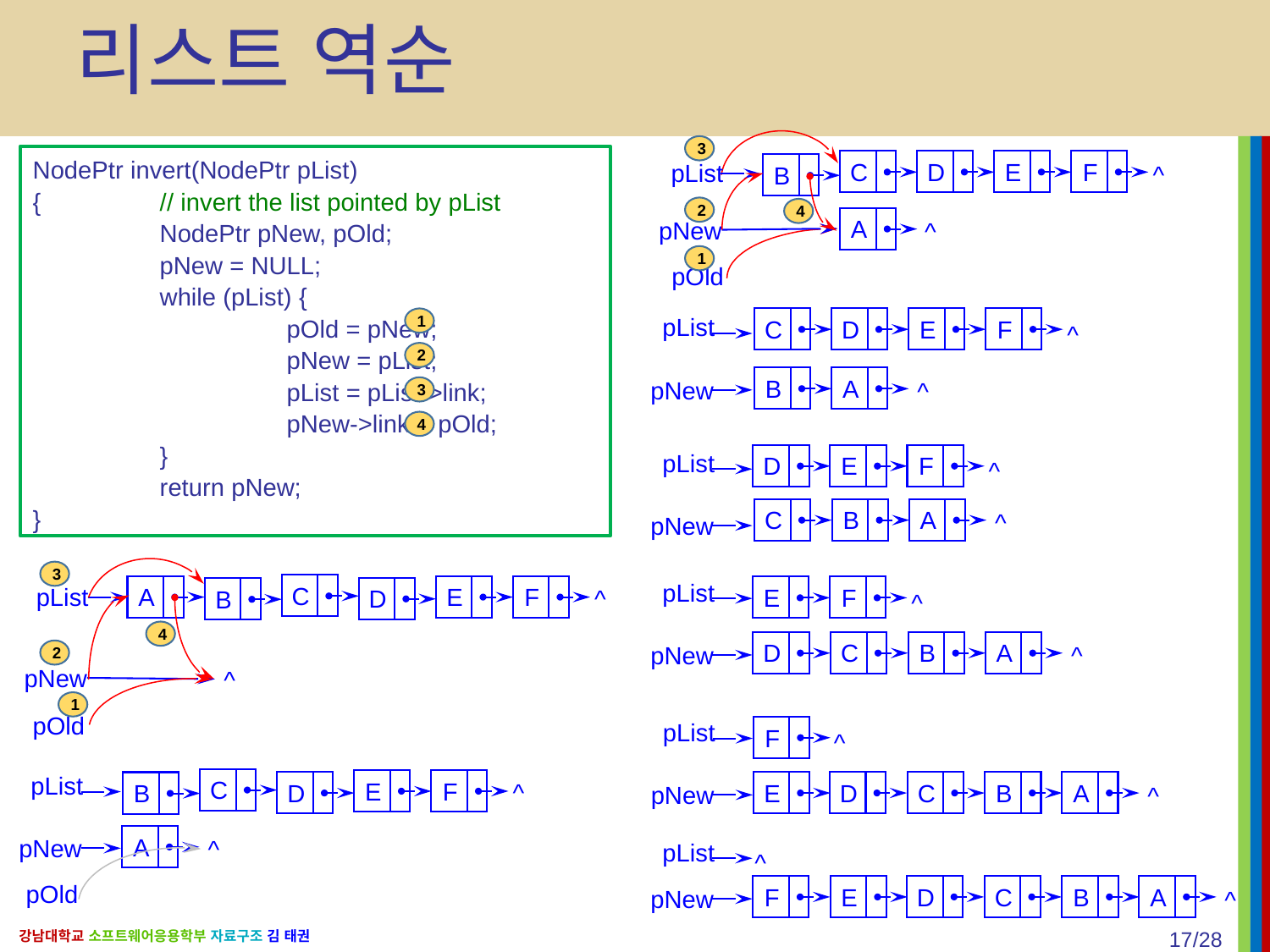

# 리스트 역순

3
NodePtr invert(NodePtr pList)
{	// invert the list pointed by pList
	NodePtr pNew, pOld;
	pNew = NULL;
	while (pList) {
		pOld = pNew;
		pNew = pList;
		pList = pList->link;
		pNew->link = pOld;
	}
	return pNew;
}

C

D

E

F

pList
^
B

2
4
A

pNew
^

1
pOld
pList
C

D

E

F

^
B

A

pNew
^
1
2
3
4
pList
D

E

F

^
C

B

A

^
pNew

3
pList
E

F

^
D

C

B

A

pNew
^
C

pList
A

E

F

^
D

B

4
2
pNew
^

1
pOld
pList
F

^
E

D

C

B

A

pNew
^
pList
C

E

F

^
D

B

A

pNew
^
pOld
pList
^
F

E

D

C

B

A

pNew
^

17/28